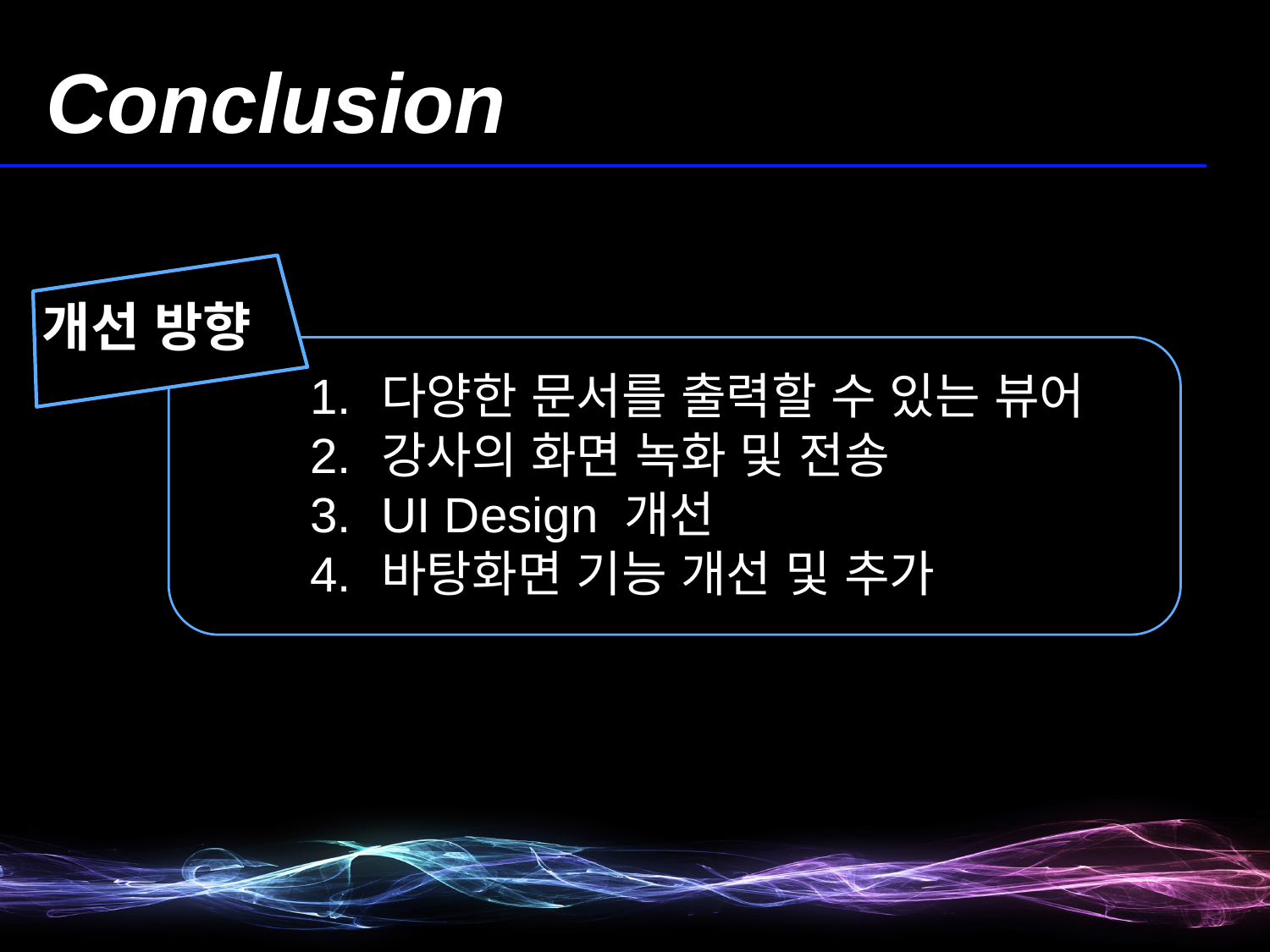

Conclusion

개선 방향

다양한 문서를 출력할 수 있는 뷰어
강사의 화면 녹화 및 전송
UI Design 개선
바탕화면 기능 개선 및 추가